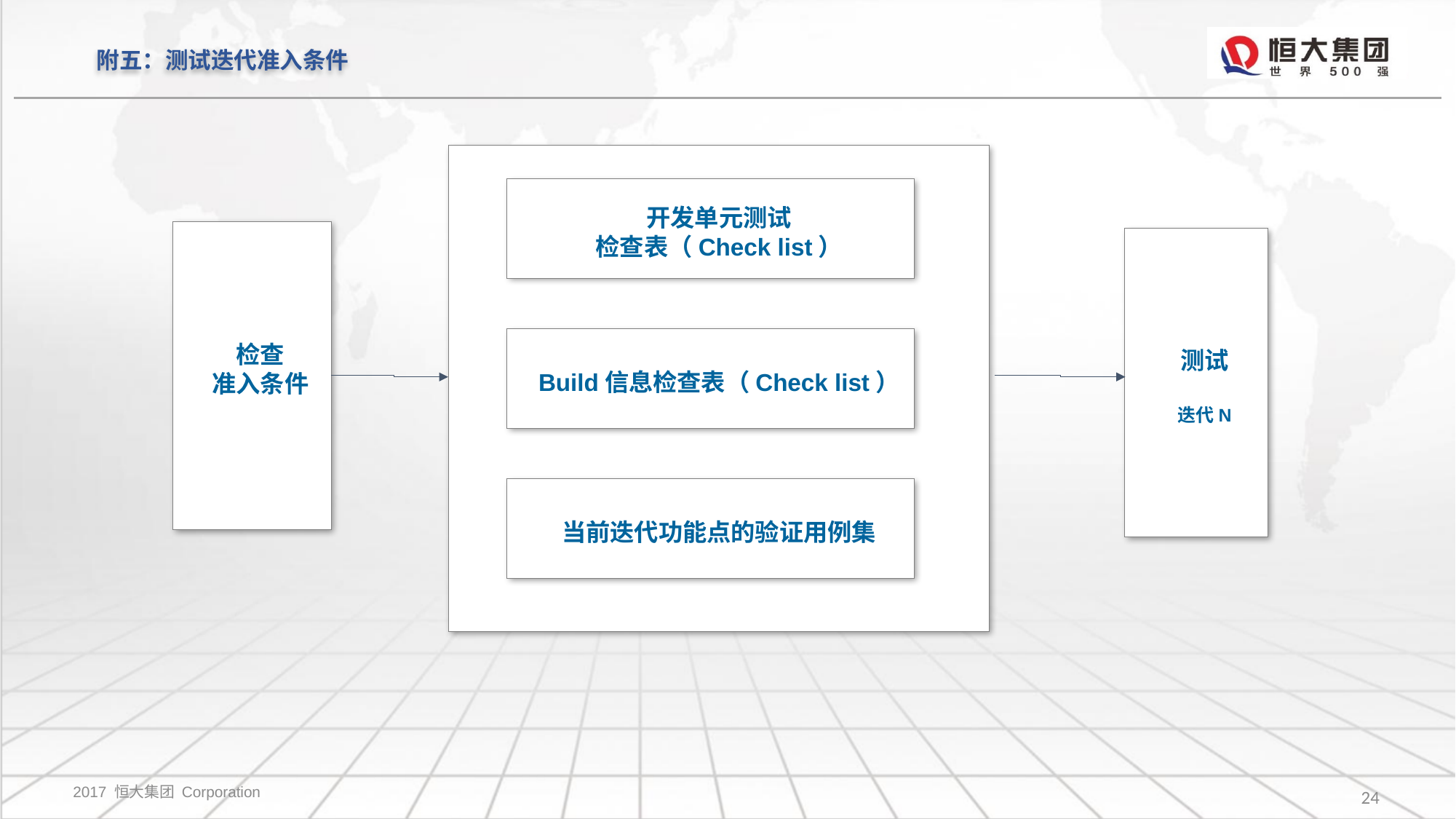

# 附五：测试迭代准入条件

开发单元测试
检查表（Check list）
检查
准入条件

测试

迭代N
Build信息检查表（Check list）
当前迭代功能点的验证用例集
2017 恒大集团 Corporation
24